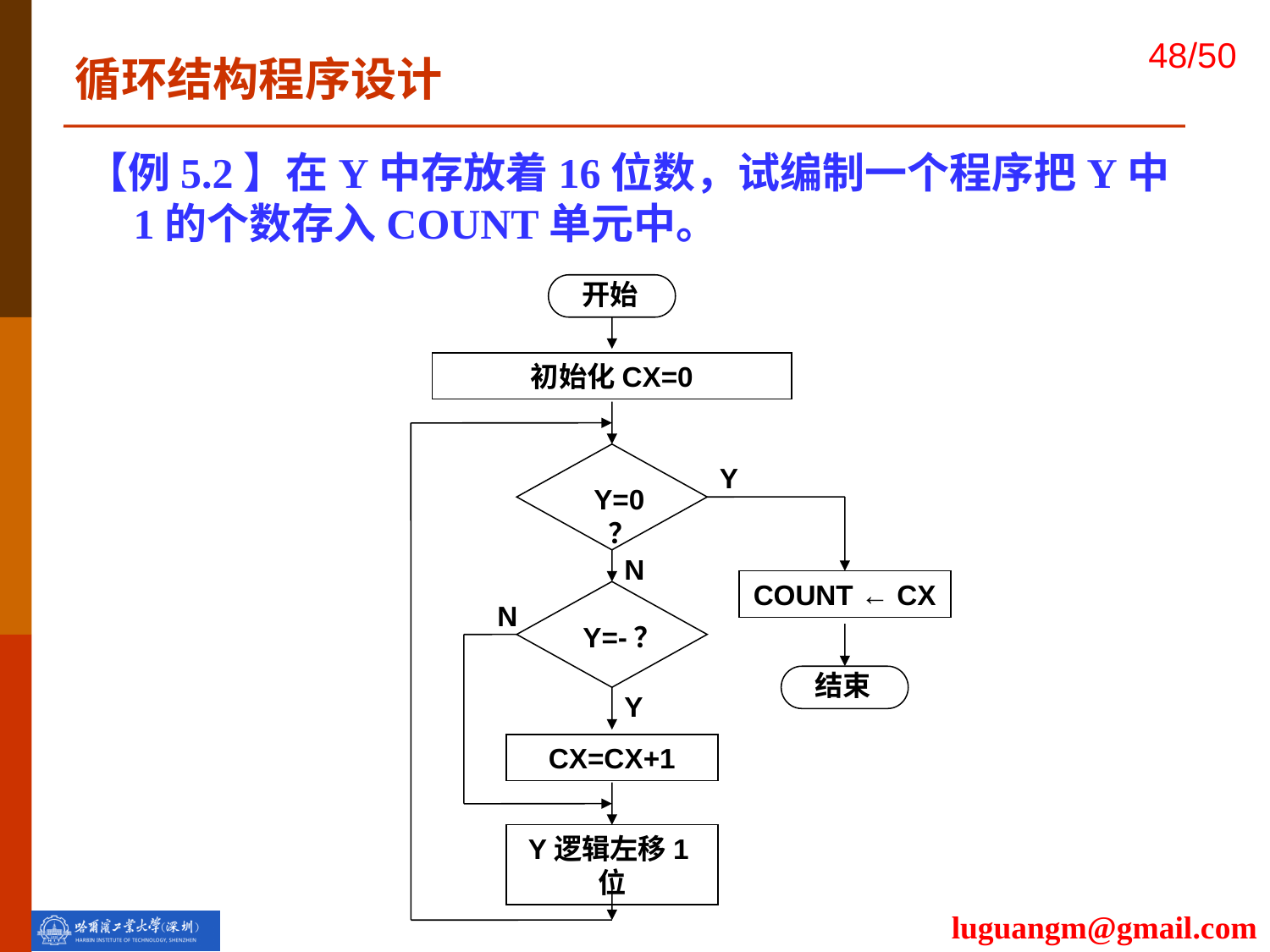

循环结构程序设计
【例5.2】在Y中存放着16位数，试编制一个程序把Y中1的个数存入COUNT单元中。
开始

初始化CX=0

Y
Y=0？

N

COUNT ← CX

N
Y=-？

结束

Y

CX=CX+1

Y逻辑左移1位